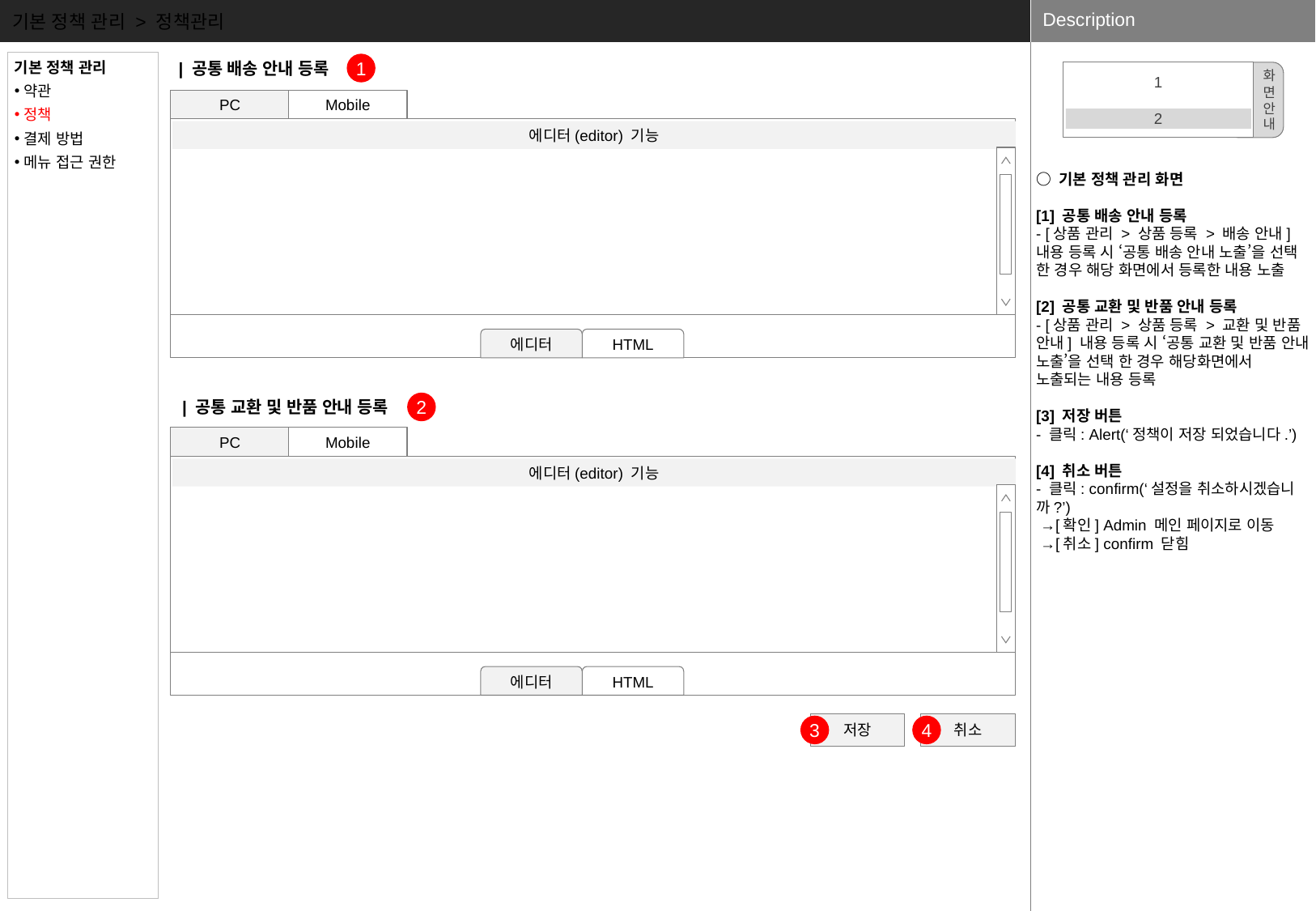

기본 정책 관리 > 정책관리

○ 기본 정책 관리 화면

[1] 공통 배송 안내 등록
- [상품 관리 > 상품 등록 > 배송 안내] 내용 등록 시 ‘공통 배송 안내 노출’을 선택 한 경우 해당 화면에서 등록한 내용 노출

[2] 공통 교환 및 반품 안내 등록
- [상품 관리 > 상품 등록 > 교환 및 반품 안내] 내용 등록 시 ‘공통 교환 및 반품 안내 노출’을 선택 한 경우 해당화면에서 노출되는 내용 등록

[3] 저장 버튼
- 클릭: Alert(‘정책이 저장 되었습니다.’)

[4] 취소 버튼
- 클릭: confirm(‘설정을 취소하시겠습니까?’)
 →[확인] Admin 메인 페이지로 이동
 →[취소] confirm 닫힘

기본 정책 관리
약관
정책
결제 방법
메뉴 접근 권한
1
| 공통 배송 안내 등록
1

2
화
면
안
내

PC
Mobile

에디터(editor) 기능

에디터
HTML
2
| 공통 교환 및 반품 안내 등록
PC
Mobile

에디터(editor) 기능

에디터
HTML
저장
취소
3
4